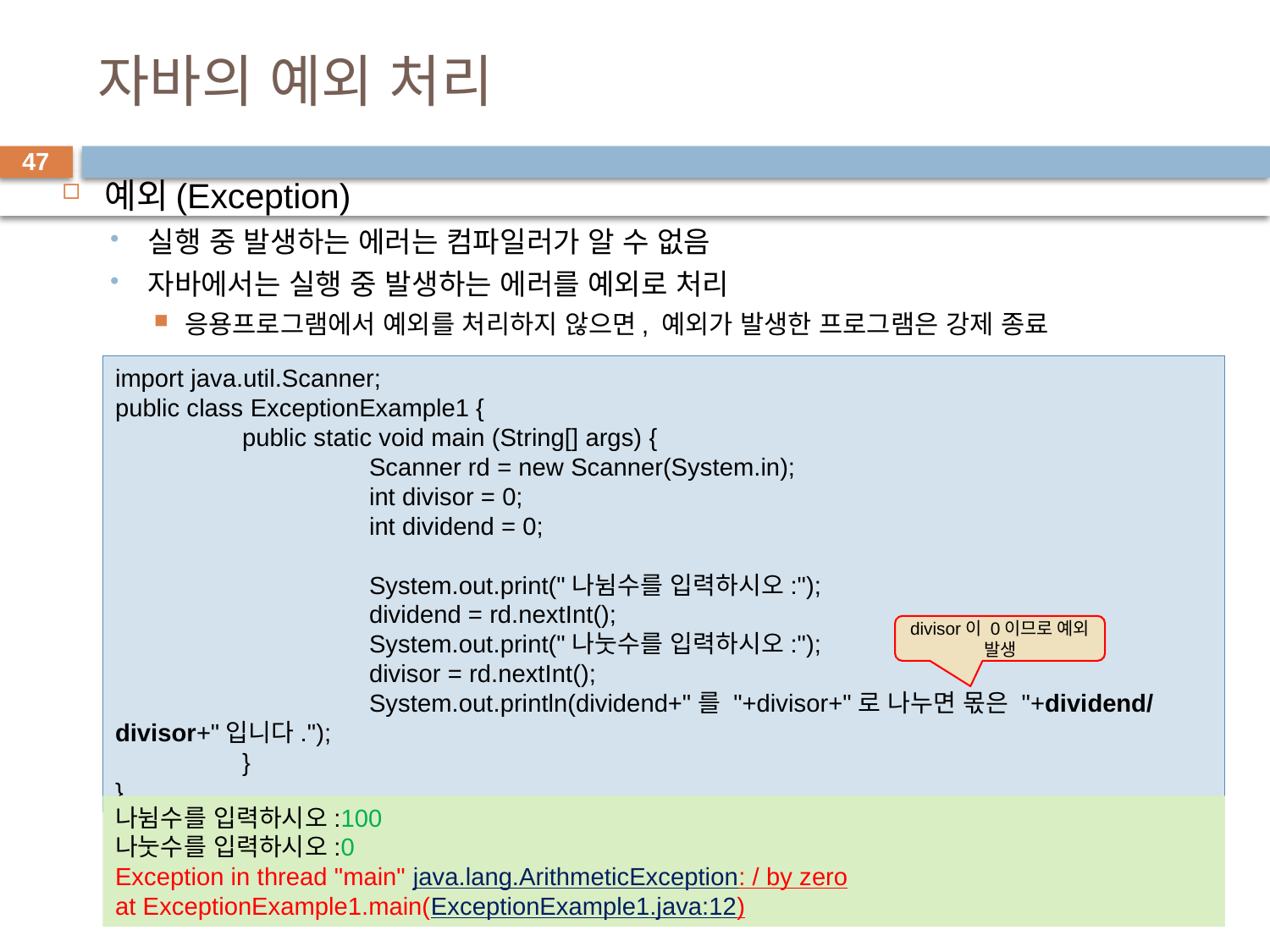

# 자바의 예외 처리
47
예외(Exception)
실행 중 발생하는 에러는 컴파일러가 알 수 없음
자바에서는 실행 중 발생하는 에러를 예외로 처리
응용프로그램에서 예외를 처리하지 않으면, 예외가 발생한 프로그램은 강제 종료

import java.util.Scanner;
public class ExceptionExample1 {
	public static void main (String[] args) {
		Scanner rd = new Scanner(System.in);
		int divisor = 0;
		int dividend = 0;

		System.out.print("나뉨수를 입력하시오:");
		dividend = rd.nextInt();
		System.out.print("나눗수를 입력하시오:");
		divisor = rd.nextInt();
		System.out.println(dividend+"를 "+divisor+"로 나누면 몫은 "+dividend/divisor+"입니다.");
	}
}
divisor이 0이므로 예외 발생
나뉨수를 입력하시오:100
나눗수를 입력하시오:0
Exception in thread "main" java.lang.ArithmeticException: / by zero
at ExceptionExample1.main(ExceptionExample1.java:12)